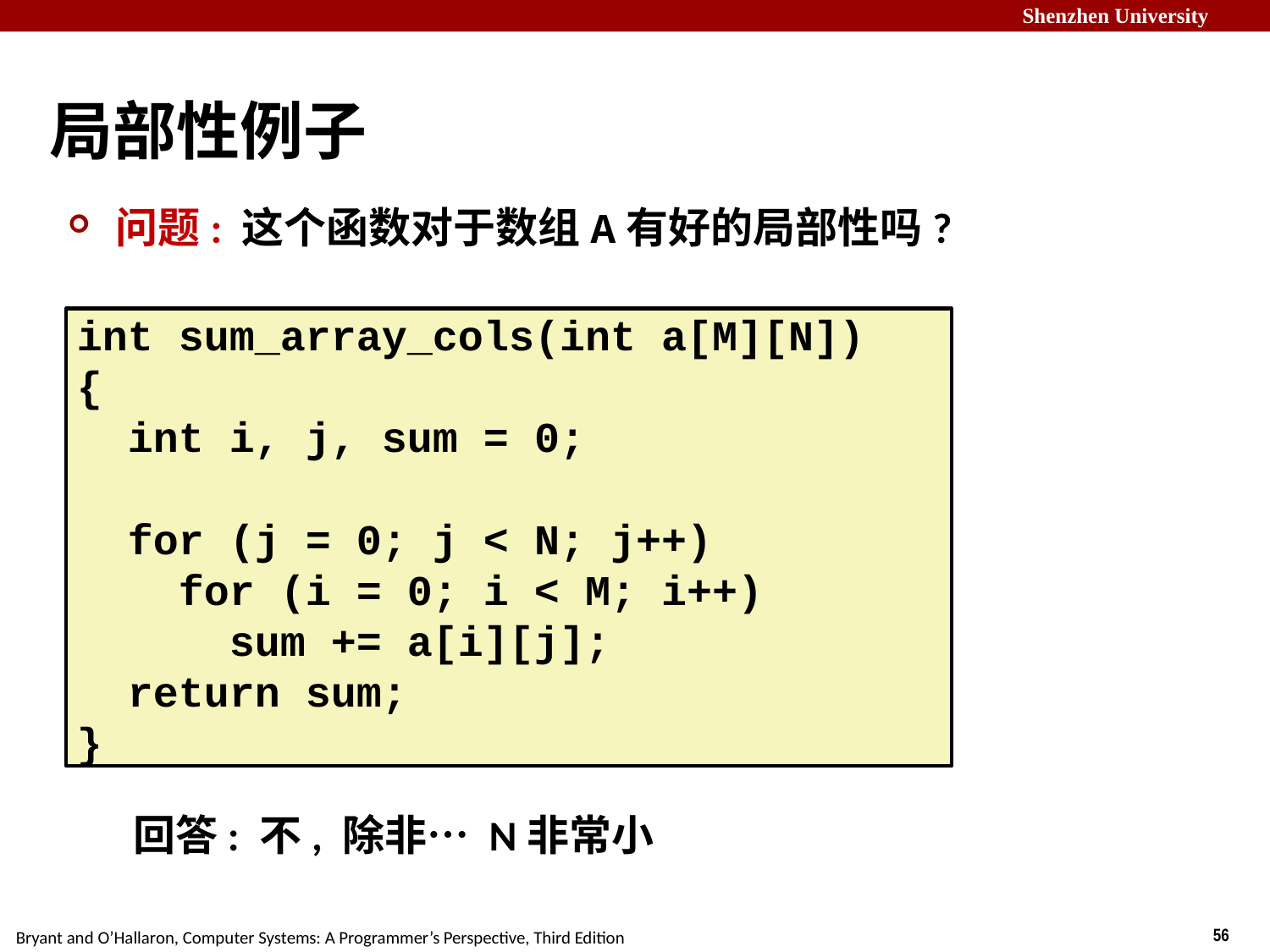

# 局部性例子
问题: 这个函数对于数组A有好的局部性吗?
int sum_array_cols(int a[M][N])
{
  int i, j, sum = 0;

  for (j = 0; j < N; j++)
    for (i = 0; i < M; i++)
      sum += a[i][j];
  return sum;
}
回答: 不, 除非… N非常小